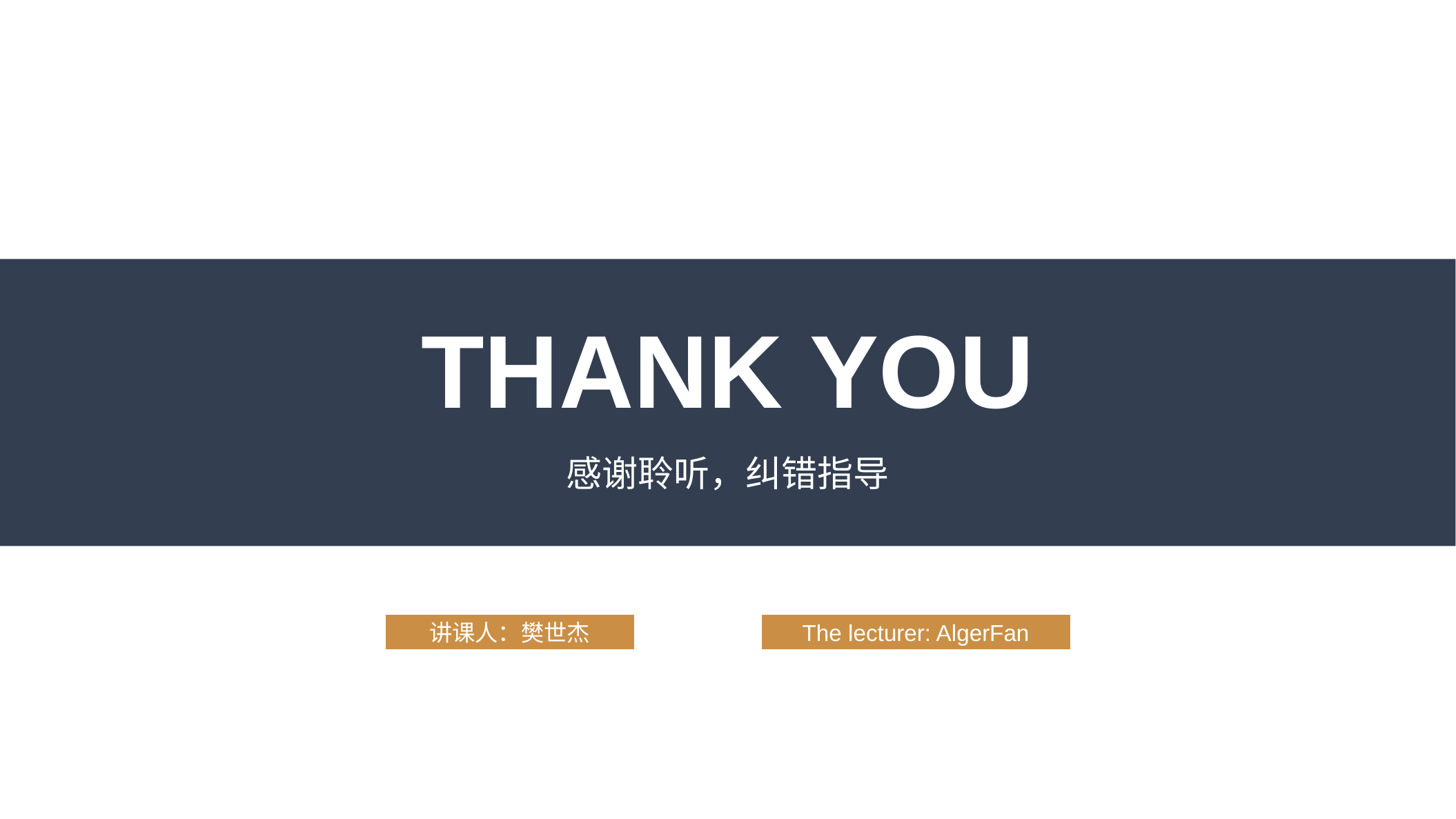

THANK YOU
感谢聆听，纠错指导
讲课人：樊世杰
The lecturer: AlgerFan